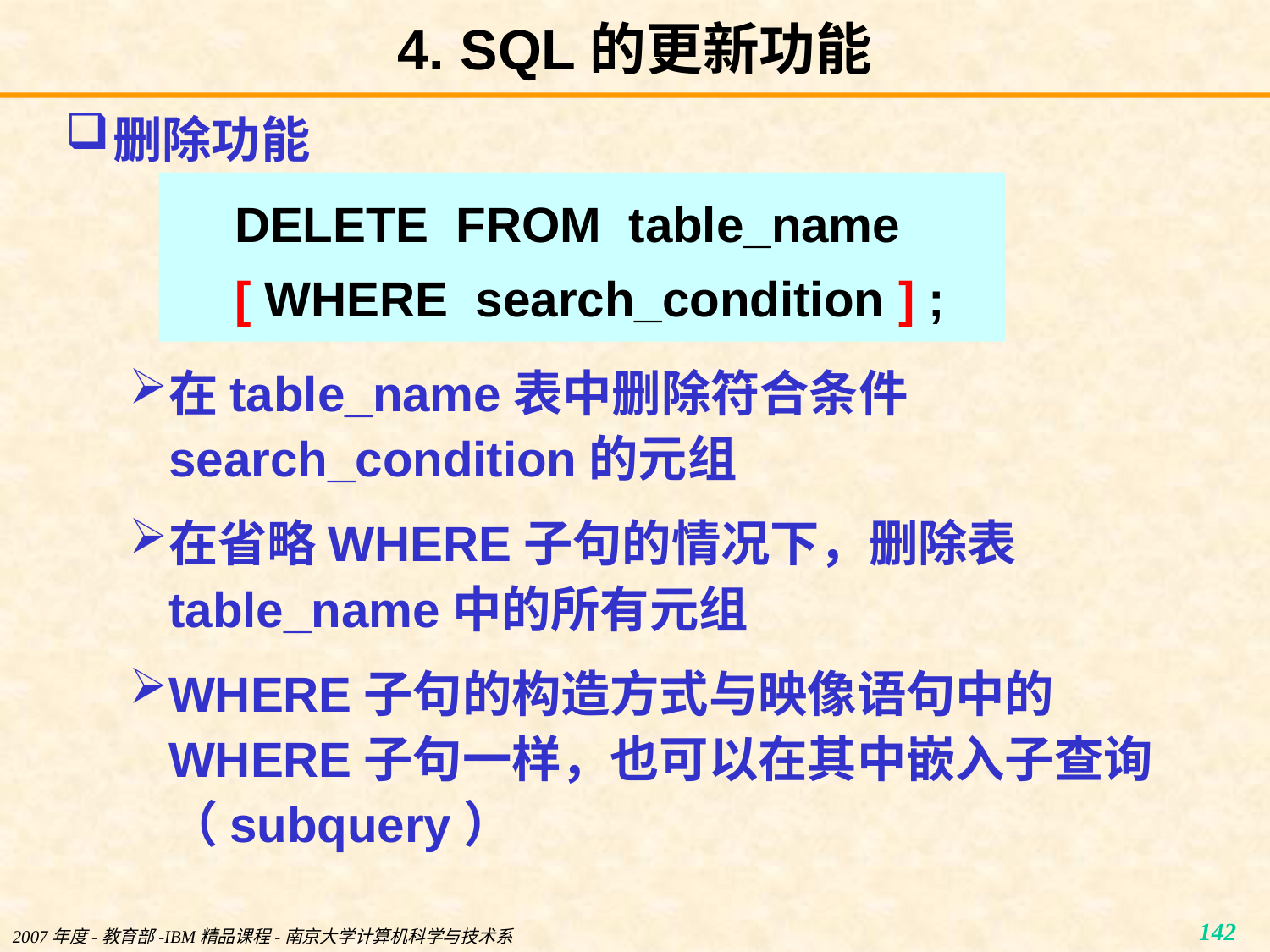

4. SQL的更新功能
# 删除功能

在table_name表中删除符合条件 search_condition的元组
在省略WHERE子句的情况下，删除表 table_name中的所有元组
WHERE子句的构造方式与映像语句中的WHERE子句一样，也可以在其中嵌入子查询（subquery）
DELETE  FROM  table_name
[ WHERE  search_condition ] ;
142
2007年度-教育部-IBM精品课程-南京大学计算机科学与技术系